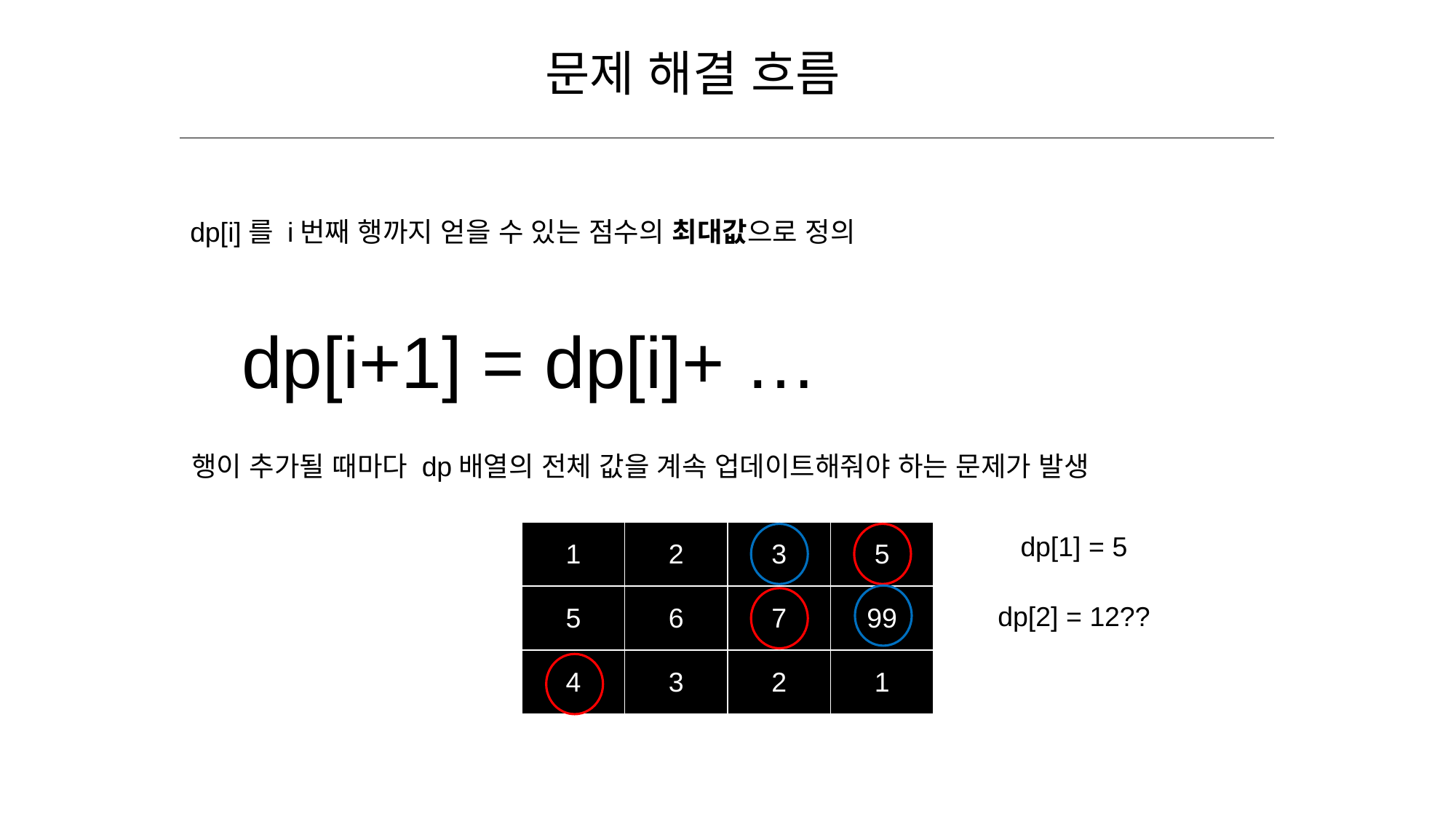

문제 해결 흐름
dp[i]를 i번째 행까지 얻을 수 있는 점수의 최대값으로 정의
dp[i+1] = dp[i]+ …
행이 추가될 때마다 dp배열의 전체 값을 계속 업데이트해줘야 하는 문제가 발생
| 1 | 2 | 3 | 5 |
| --- | --- | --- | --- |
| 5 | 6 | 7 | 99 |
| 4 | 3 | 2 | 1 |

dp[1] = 5

dp[2] = 12??